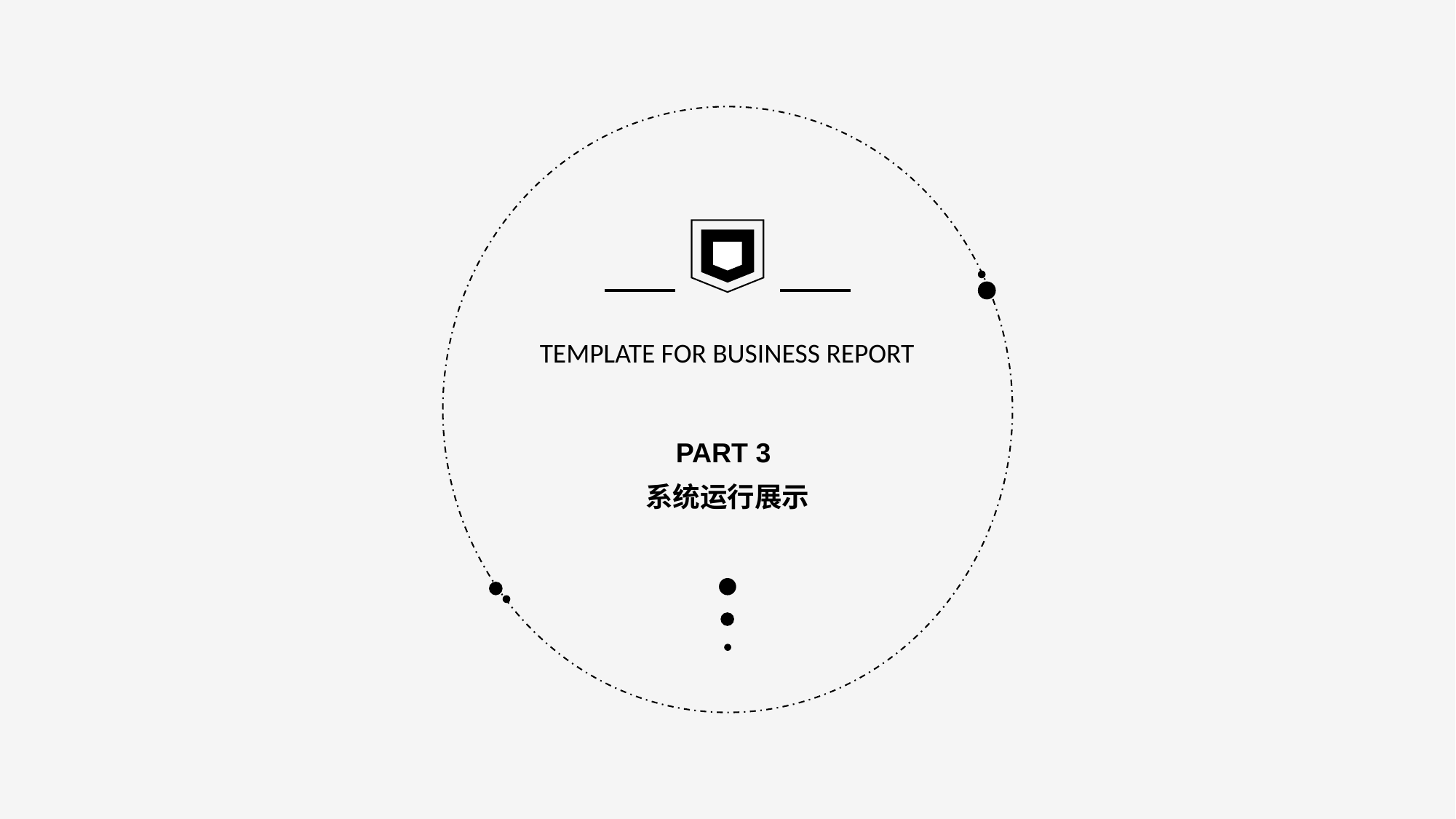

TEMPLATE FOR BUSINESS REPORT

PART 3
系统运行展示